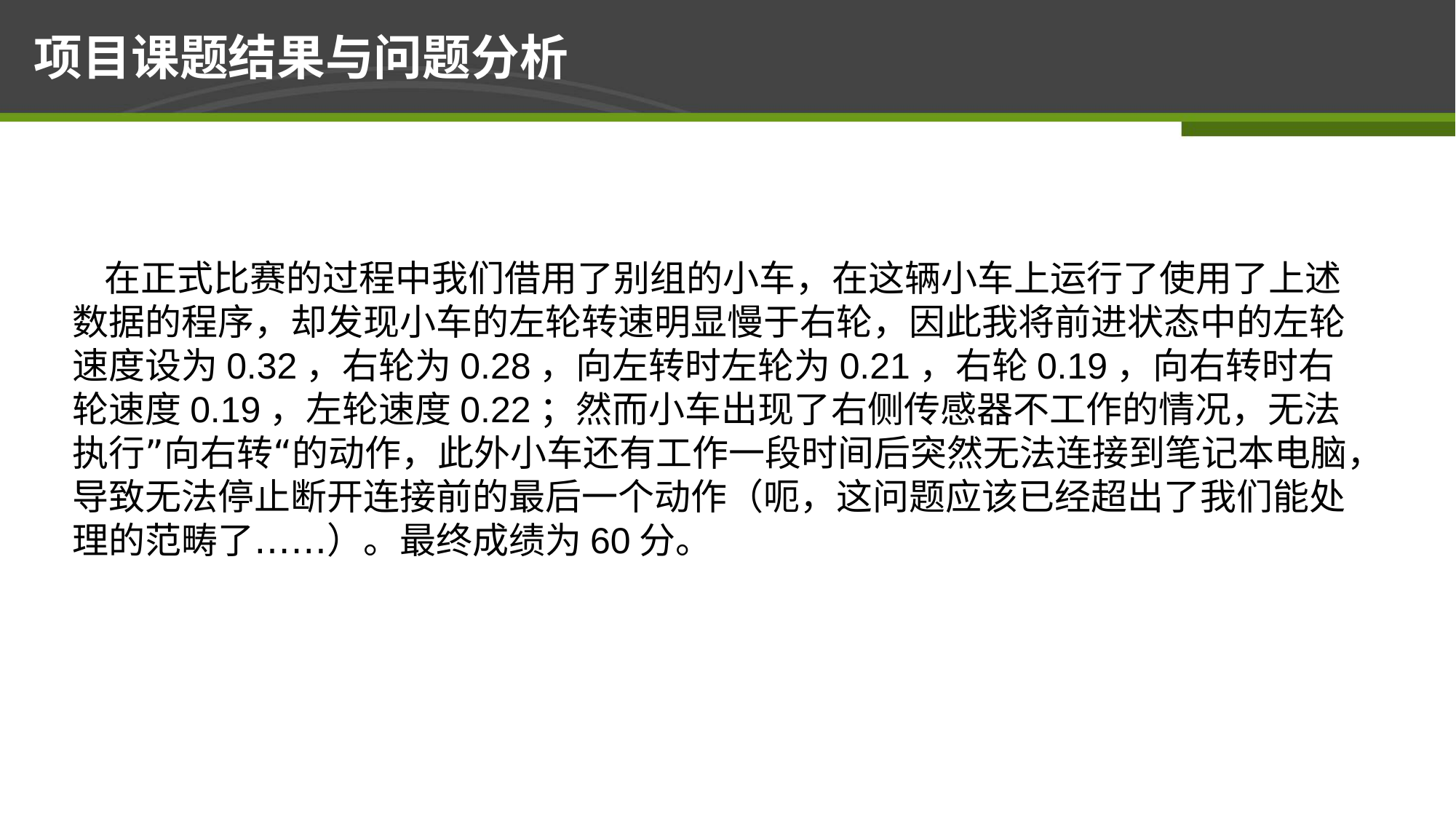

项目课题结果与问题分析
  在正式比赛的过程中我们借用了别组的小车，在这辆小车上运行了使用了上述数据的程序，却发现小车的左轮转速明显慢于右轮，因此我将前进状态中的左轮速度设为0.32，右轮为0.28，向左转时左轮为0.21，右轮0.19，向右转时右轮速度0.19，左轮速度0.22；然而小车出现了右侧传感器不工作的情况，无法执行”向右转“的动作，此外小车还有工作一段时间后突然无法连接到笔记本电脑，导致无法停止断开连接前的最后一个动作（呃，这问题应该已经超出了我们能处理的范畴了……）。最终成绩为60分。